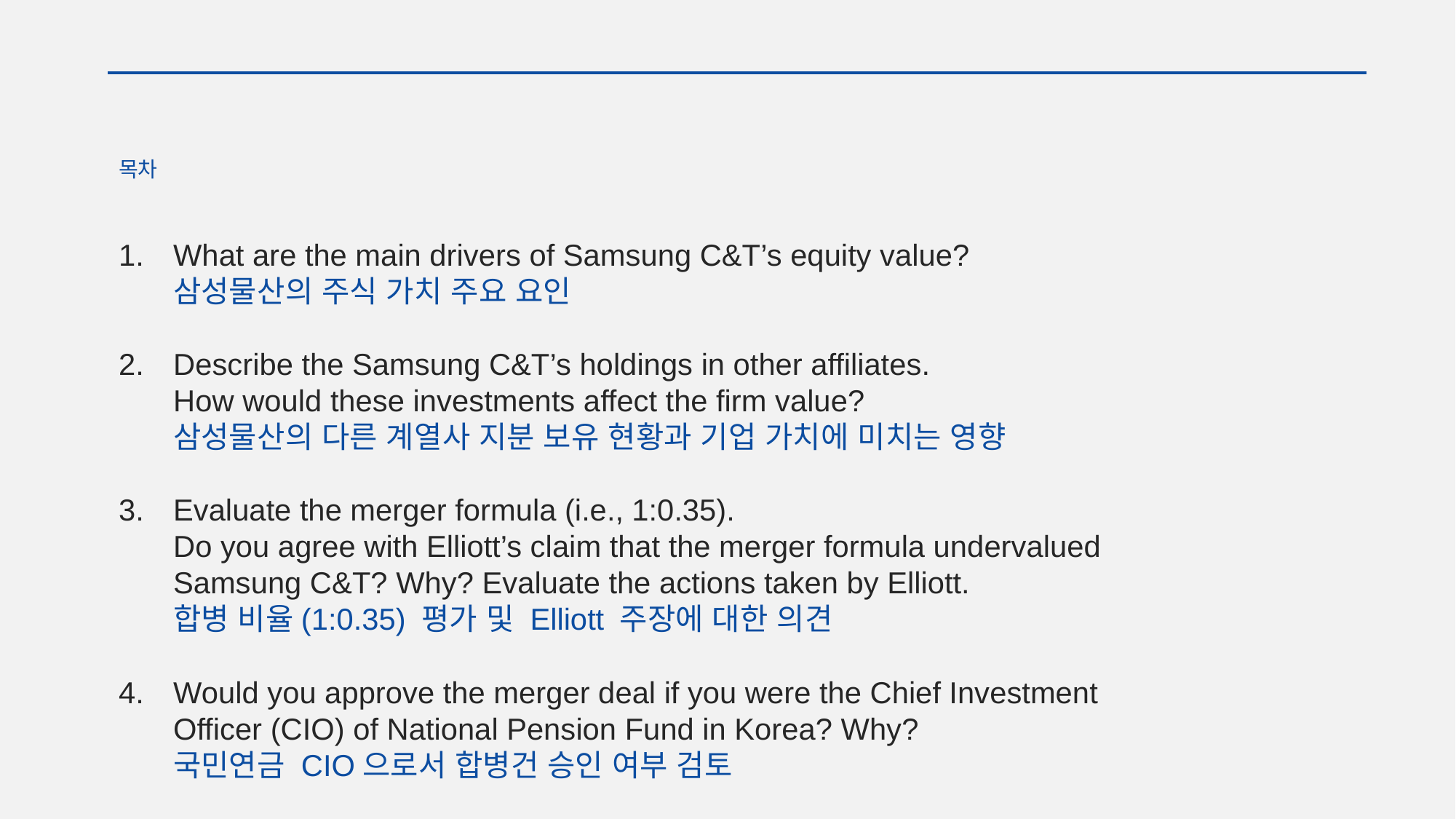

목차
What are the main drivers of Samsung C&T’s equity value?
삼성물산의 주식 가치 주요 요인
Describe the Samsung C&T’s holdings in other affiliates.
How would these investments affect the firm value?
삼성물산의 다른 계열사 지분 보유 현황과 기업 가치에 미치는 영향

Evaluate the merger formula (i.e., 1:0.35).
Do you agree with Elliott’s claim that the merger formula undervalued Samsung C&T? Why? Evaluate the actions taken by Elliott.
합병 비율(1:0.35) 평가 및 Elliott 주장에 대한 의견
Would you approve the merger deal if you were the Chief Investment Officer (CIO) of National Pension Fund in Korea? Why?
국민연금 CIO으로서 합병건 승인 여부 검토

2